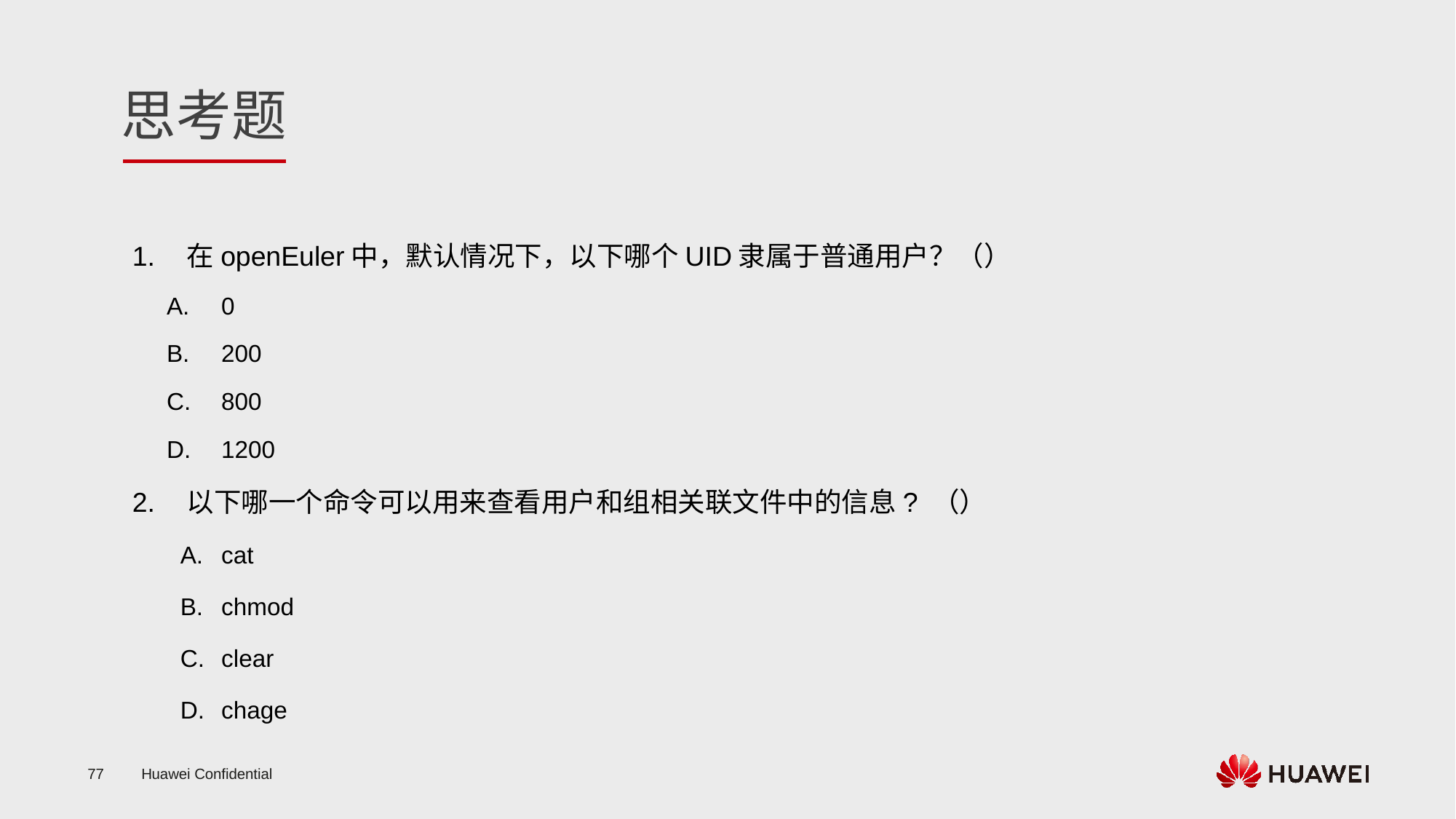

在openEuler中，默认情况下，以下哪个UID隶属于普通用户？（）
0
200
800
1200
以下哪一个命令可以用来查看用户和组相关联文件中的信息? （）
cat
chmod
clear
chage